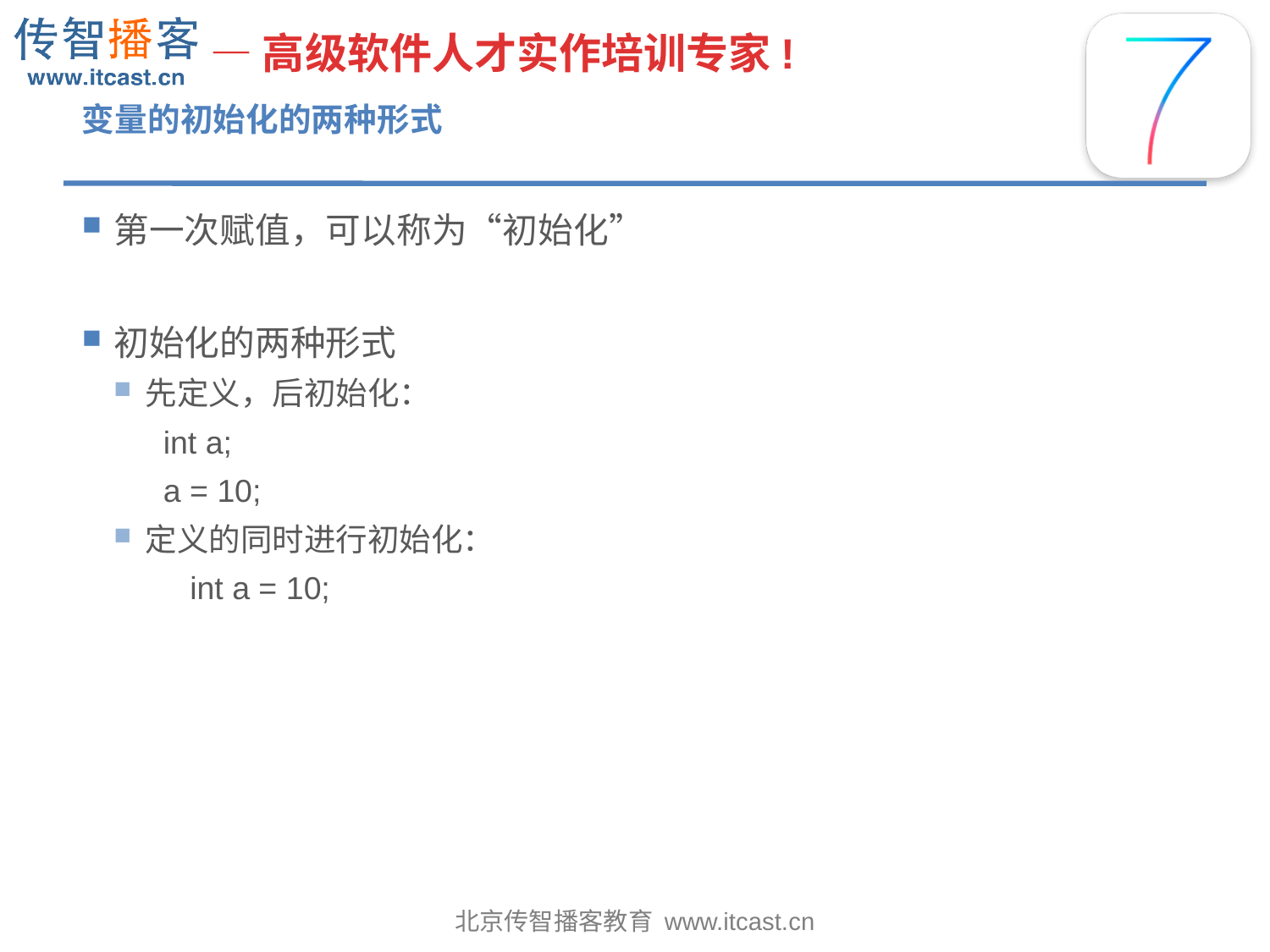

# 变量的初始化的两种形式
第一次赋值，可以称为“初始化”

初始化的两种形式
先定义，后初始化：
  int a;
  a = 10;
定义的同时进行初始化：
     int a = 10;